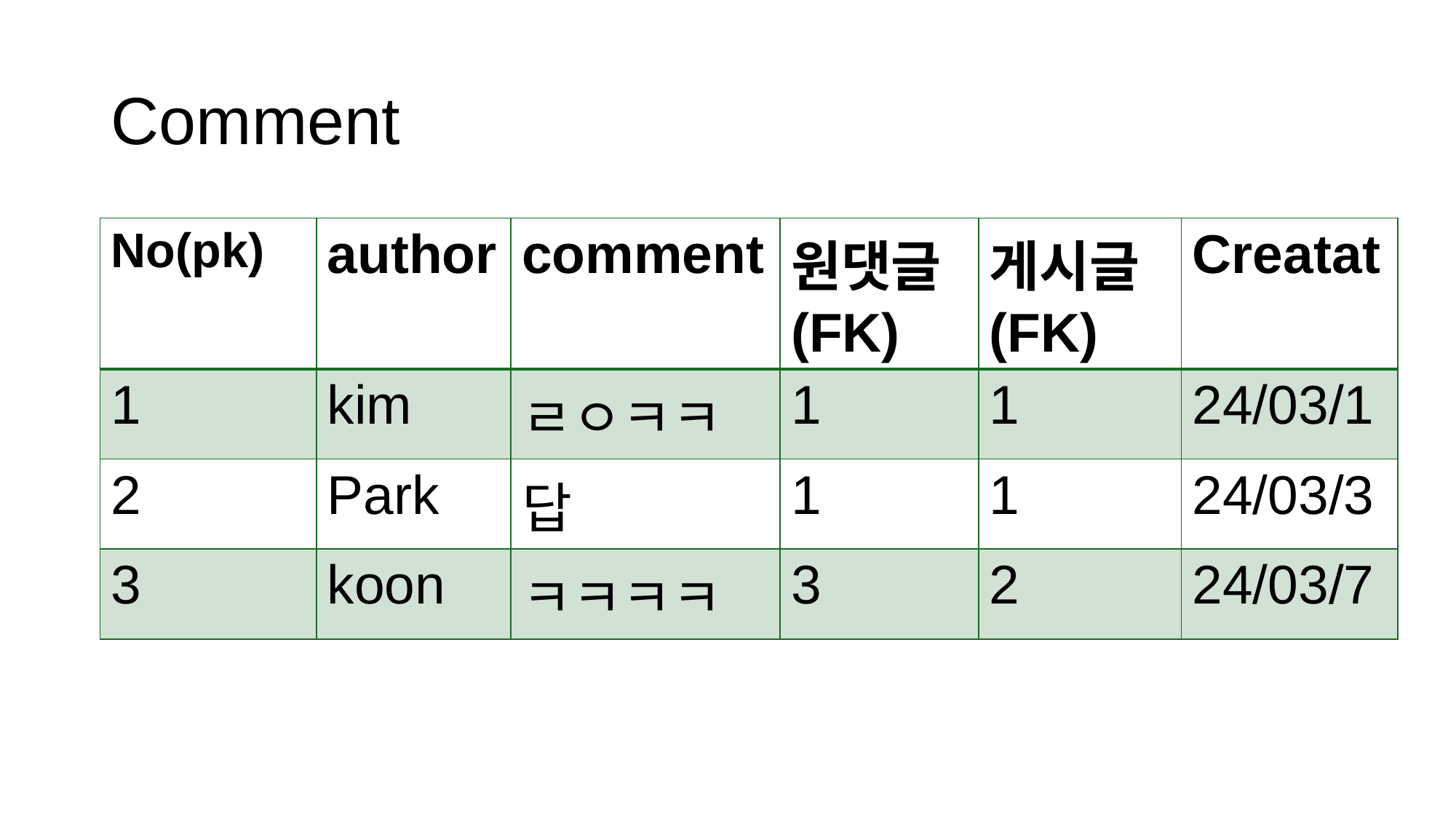

# Comment
| No(pk) | author | comment | 원댓글(FK) | 게시글(FK) | Creatat |
| --- | --- | --- | --- | --- | --- |
| 1 | kim | ㄹㅇㅋㅋ | 1 | 1 | 24/03/1 |
| 2 | Park | 답 | 1 | 1 | 24/03/3 |
| 3 | koon | ㅋㅋㅋㅋ | 3 | 2 | 24/03/7 |